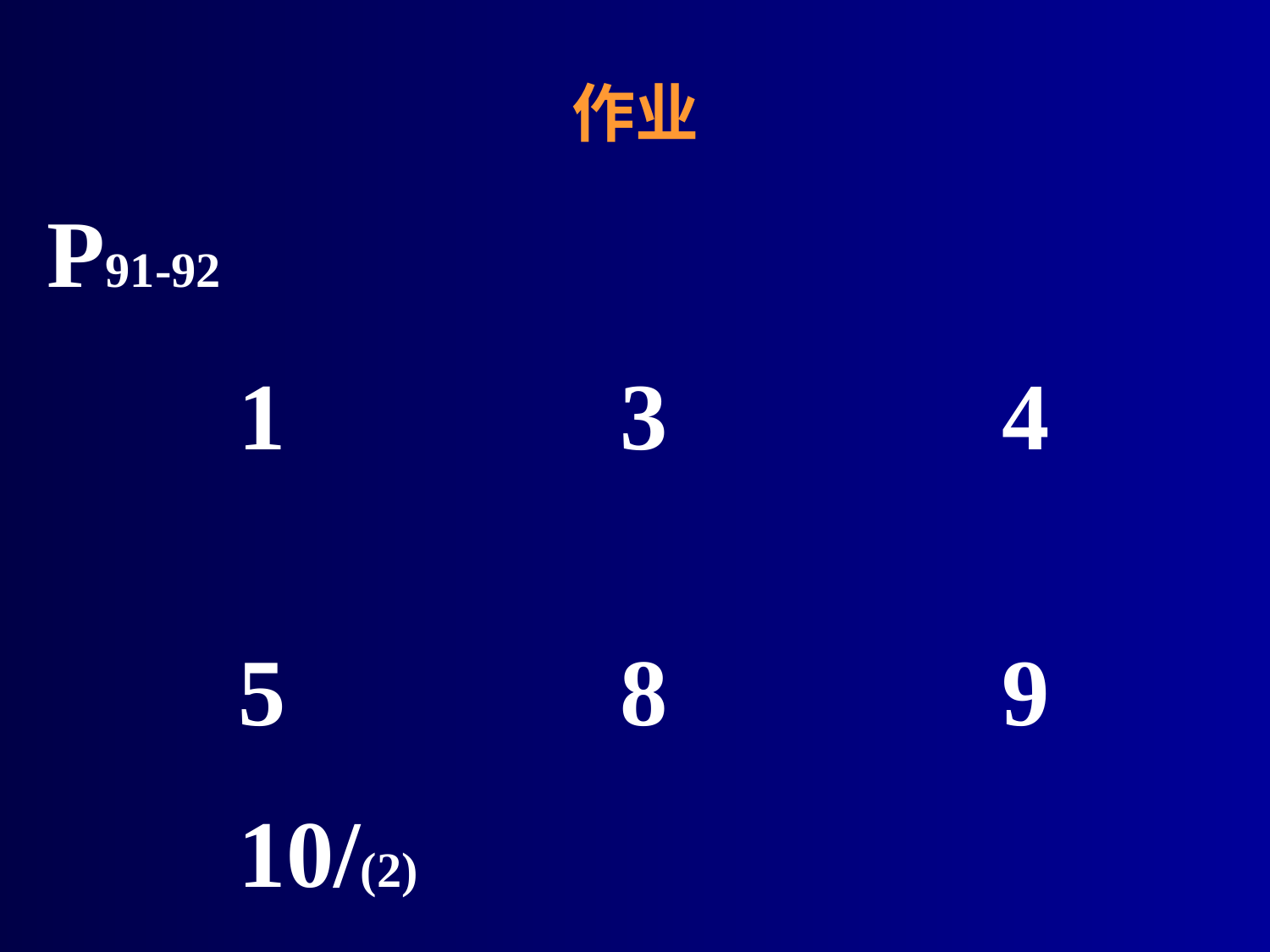

# 作业
P91-92
        1              3              4
        5              8              9
        10/(2)